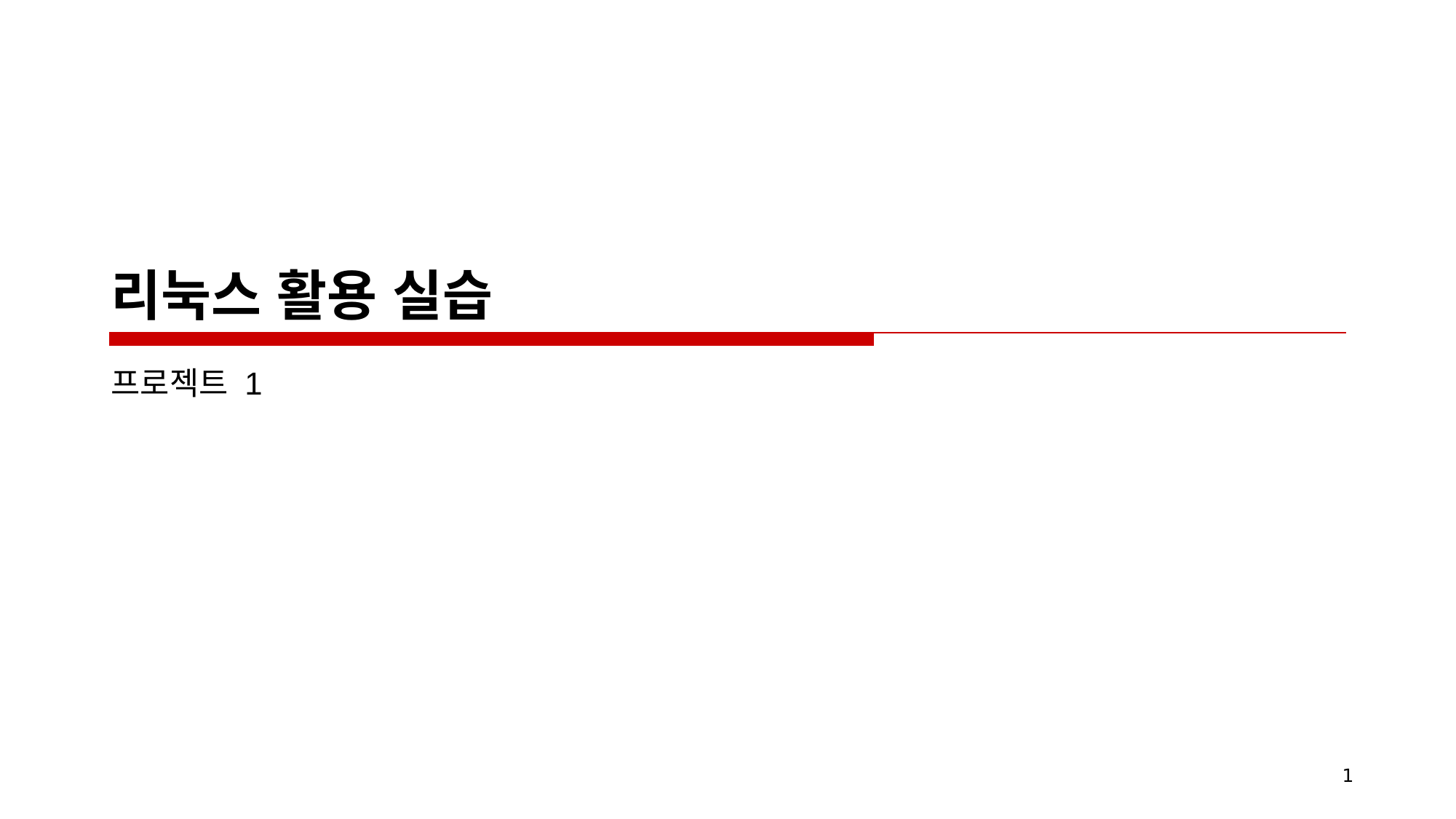

# 리눅스 활용 실습
프로젝트 1
1